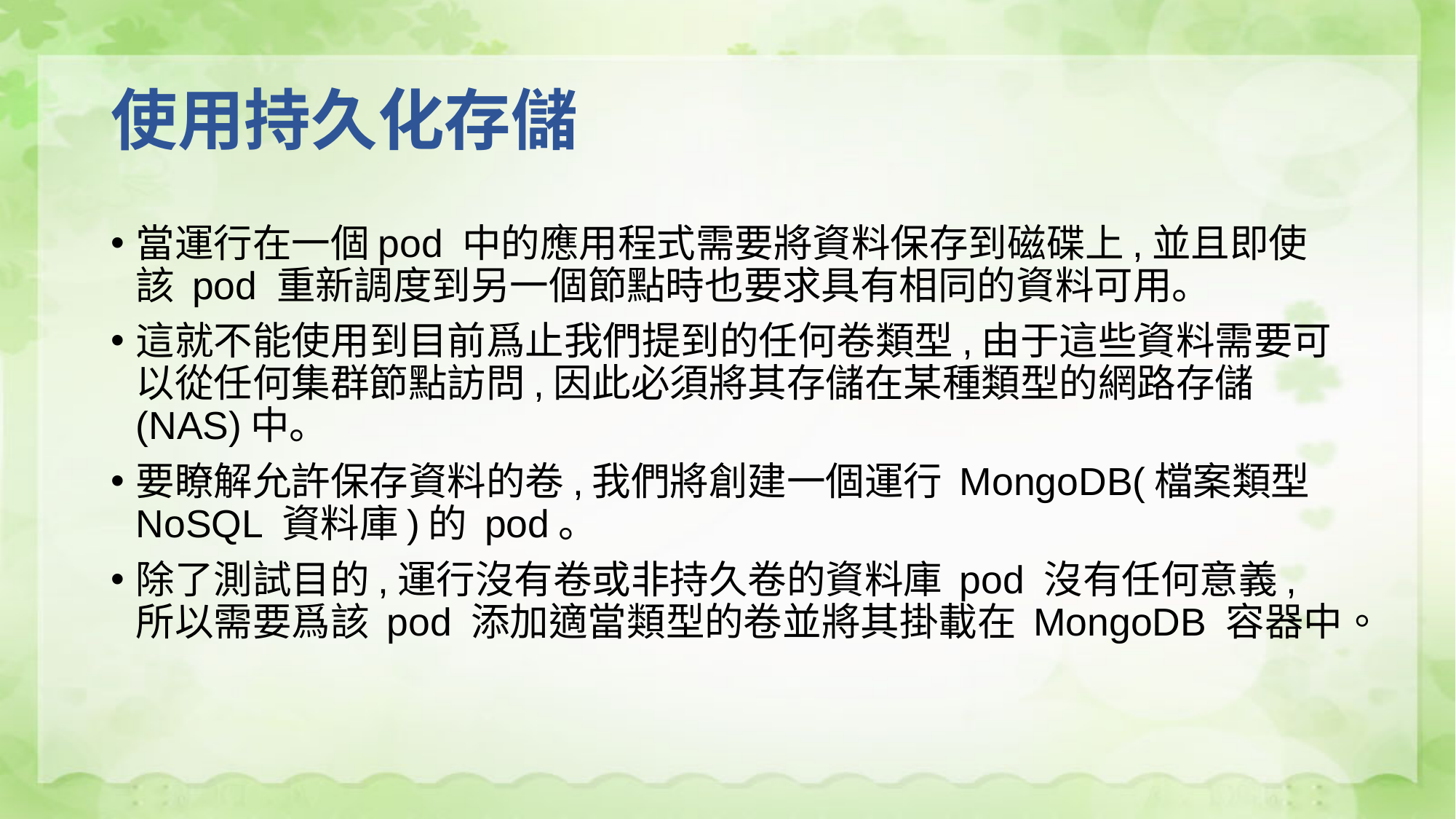

# 使用持久化存儲
當運行在一個pod 中的應用程式需要將資料保存到磁碟上,並且即使該 pod 重新調度到另一個節點時也要求具有相同的資料可用。
這就不能使用到目前爲止我們提到的任何卷類型,由于這些資料需要可以從任何集群節點訪問,因此必須將其存儲在某種類型的網路存儲 (NAS)中。
要瞭解允許保存資料的卷,我們將創建一個運行 MongoDB(檔案類型 NoSQL 資料庫)的 pod。
除了測試目的,運行沒有卷或非持久卷的資料庫 pod 沒有任何意義,所以需要爲該 pod 添加適當類型的卷並將其掛載在 MongoDB 容器中。